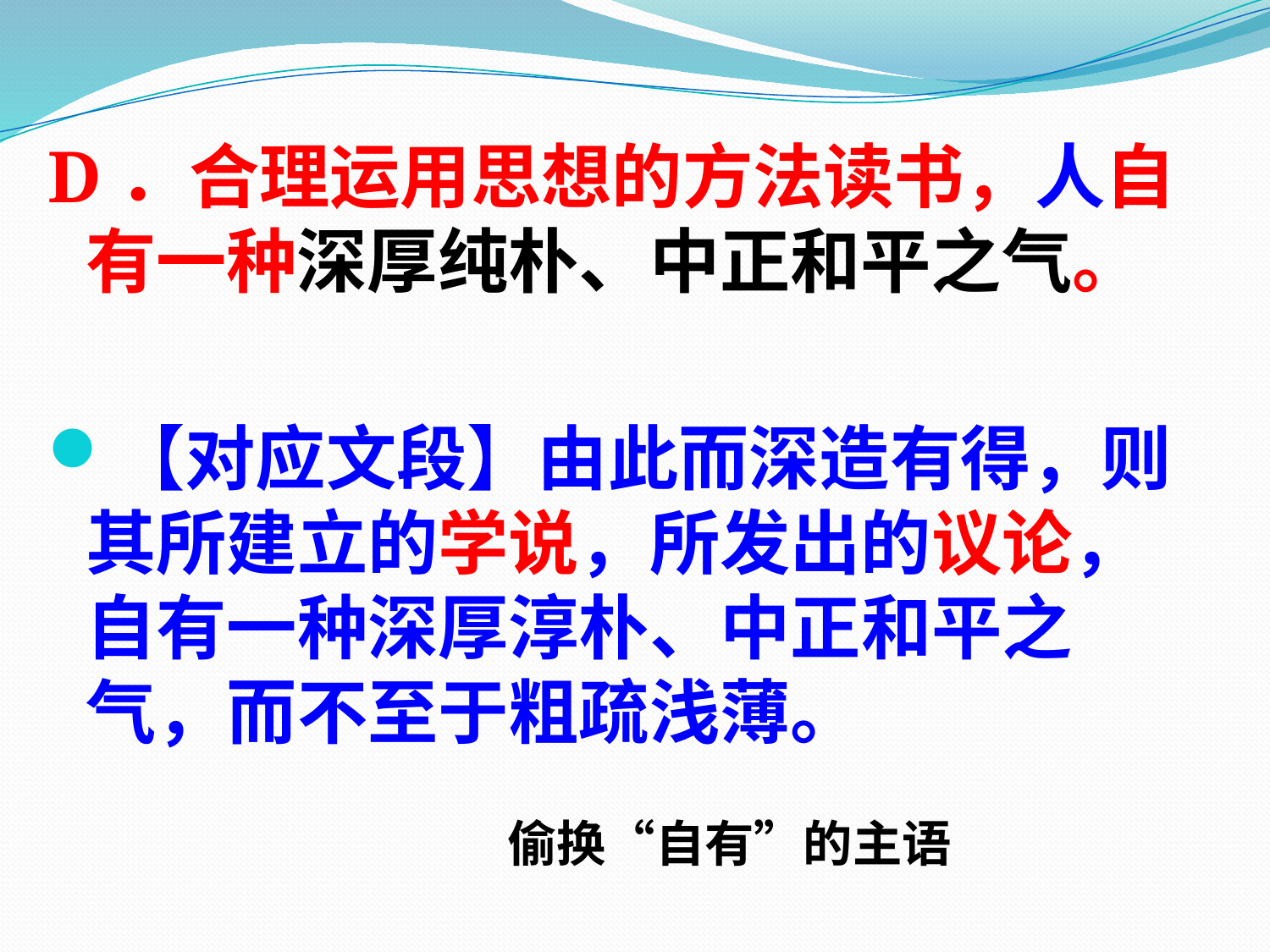

D．合理运用思想的方法读书，人自有一种深厚纯朴、中正和平之气。

【对应文段】由此而深造有得，则其所建立的学说，所发出的议论，自有一种深厚淳朴、中正和平之气，而不至于粗疏浅薄。
偷换“自有”的主语